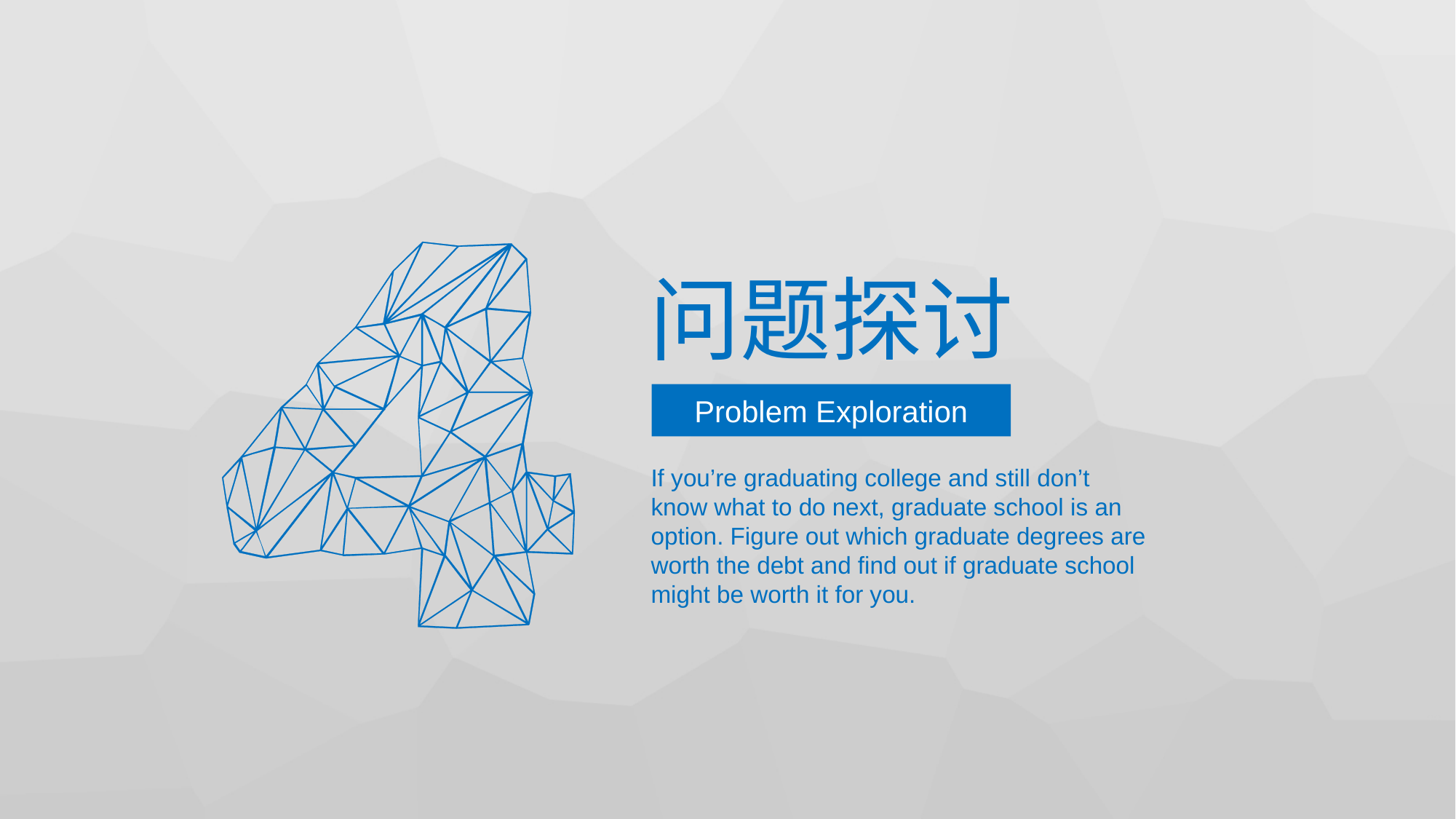

问题探讨
Problem Exploration
If you’re graduating college and still don’t know what to do next, graduate school is an option. Figure out which graduate degrees are worth the debt and find out if graduate school might be worth it for you.